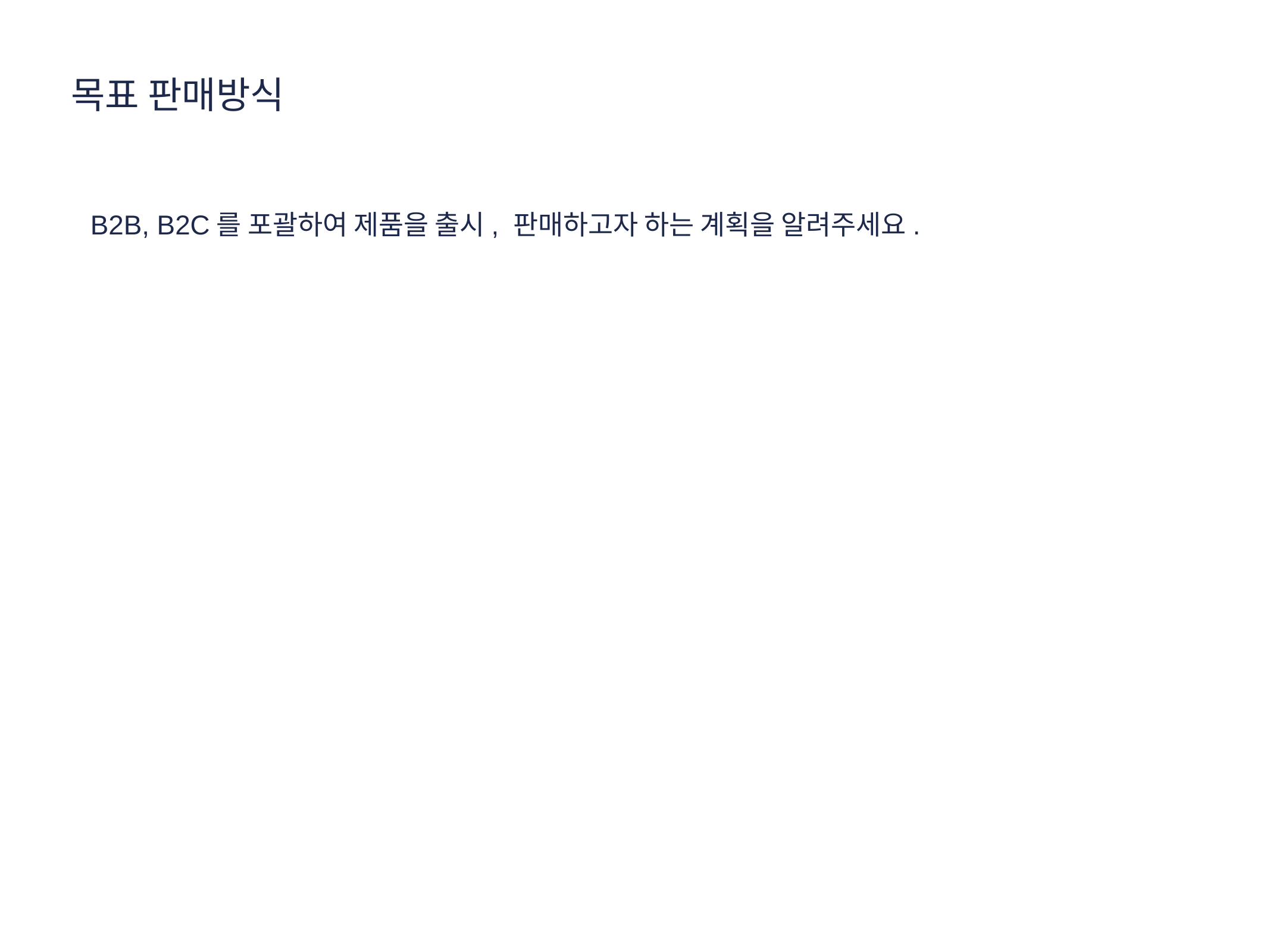

목표 판매방식
B2B, B2C를 포괄하여 제품을 출시, 판매하고자 하는 계획을 알려주세요.